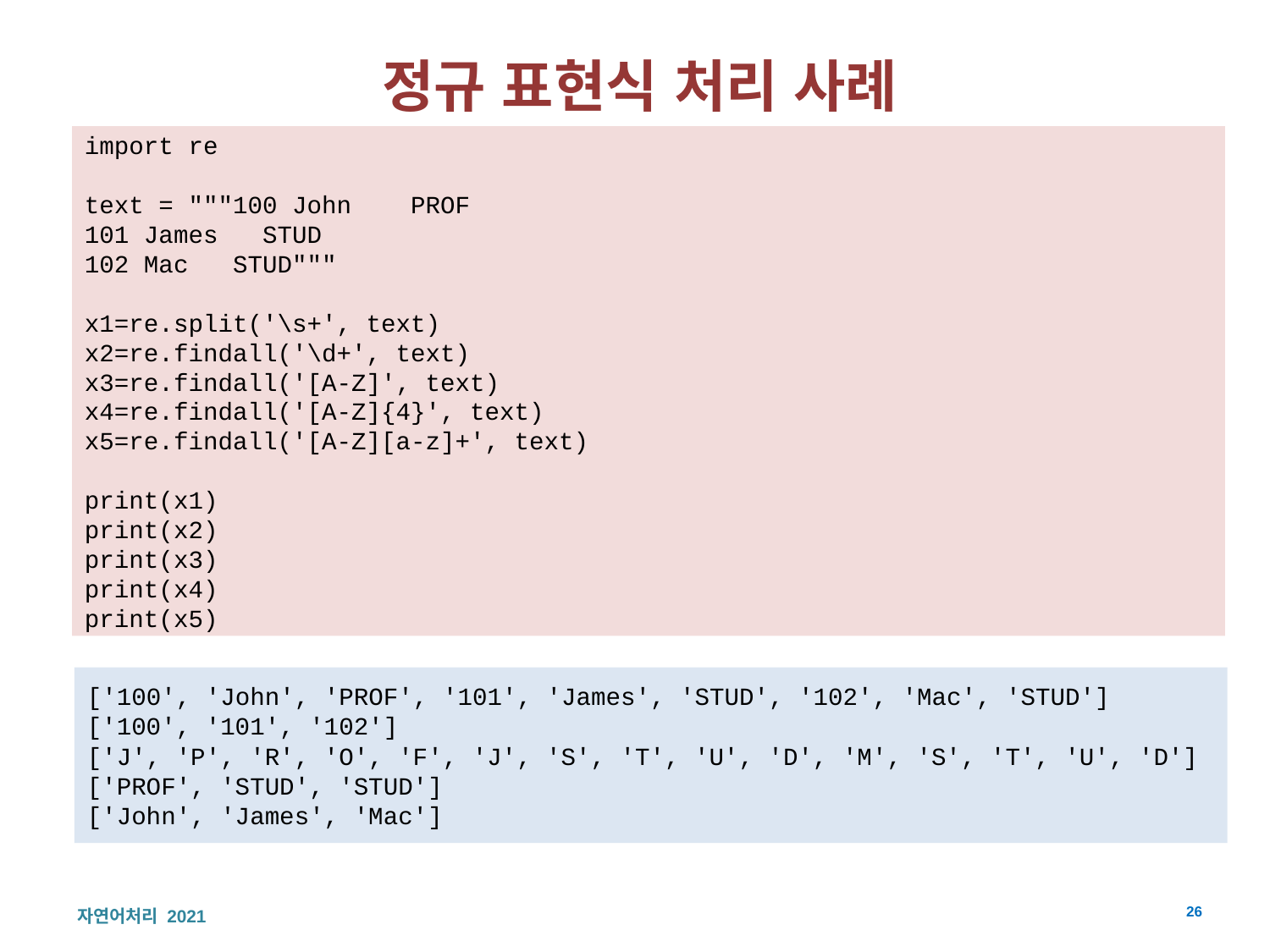

# 정규 표현식 처리 사례
import re

text = """100 John    PROF
101 James   STUD
102 Mac   STUD"""

x1=re.split('\s+', text)
x2=re.findall('\d+', text)
x3=re.findall('[A-Z]', text)
x4=re.findall('[A-Z]{4}', text)
x5=re.findall('[A-Z][a-z]+', text)

print(x1)
print(x2)
print(x3)
print(x4)
print(x5)
['100', 'John', 'PROF', '101', 'James', 'STUD', '102', 'Mac', 'STUD']
['100', '101', '102']
['J', 'P', 'R', 'O', 'F', 'J', 'S', 'T', 'U', 'D', 'M', 'S', 'T', 'U', 'D']
['PROF', 'STUD', 'STUD']
['John', 'James', 'Mac']